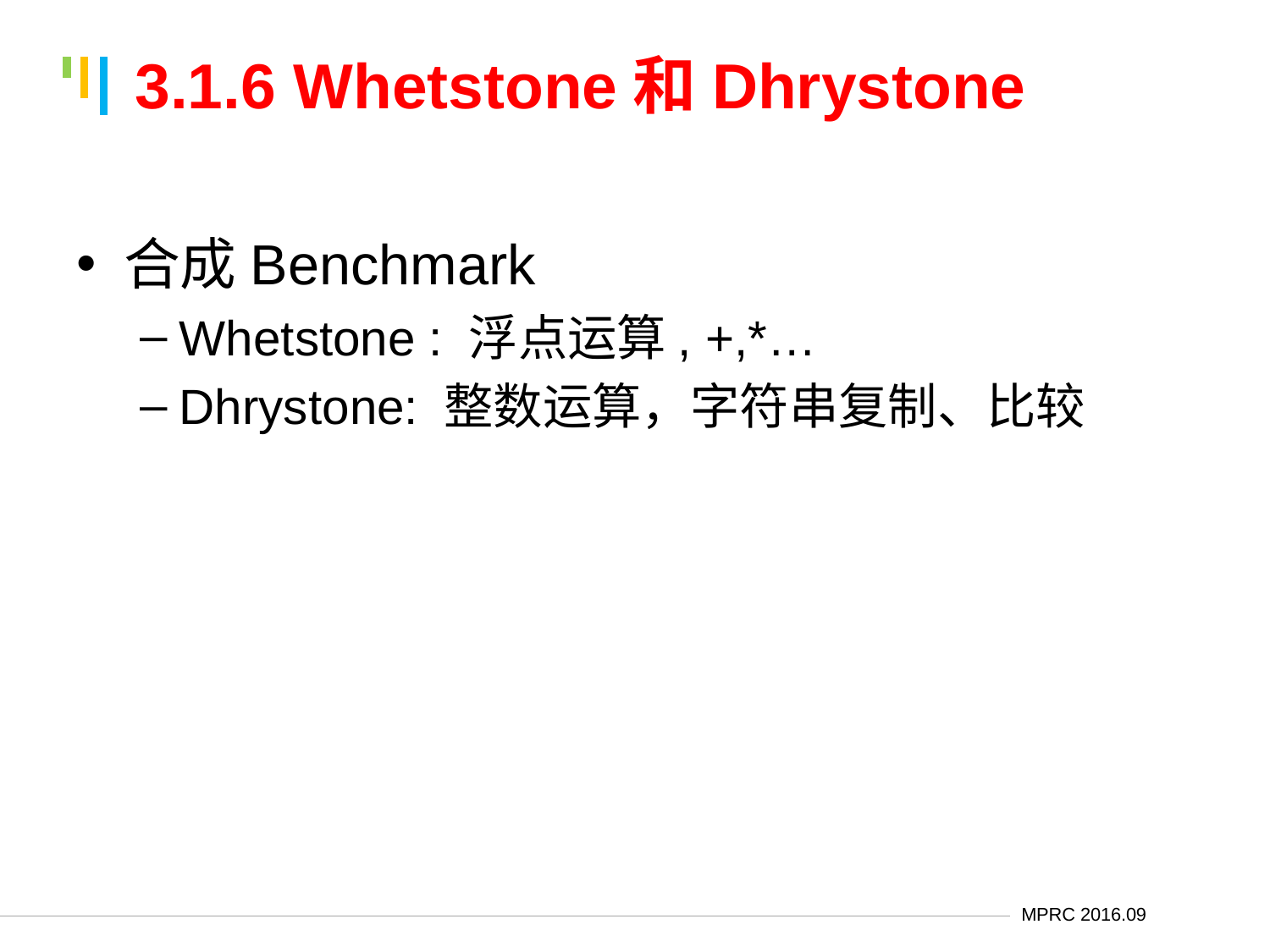

# 3.1.6 Whetstone和Dhrystone
合成Benchmark
Whetstone : 浮点运算, +,*…
Dhrystone: 整数运算，字符串复制、比较